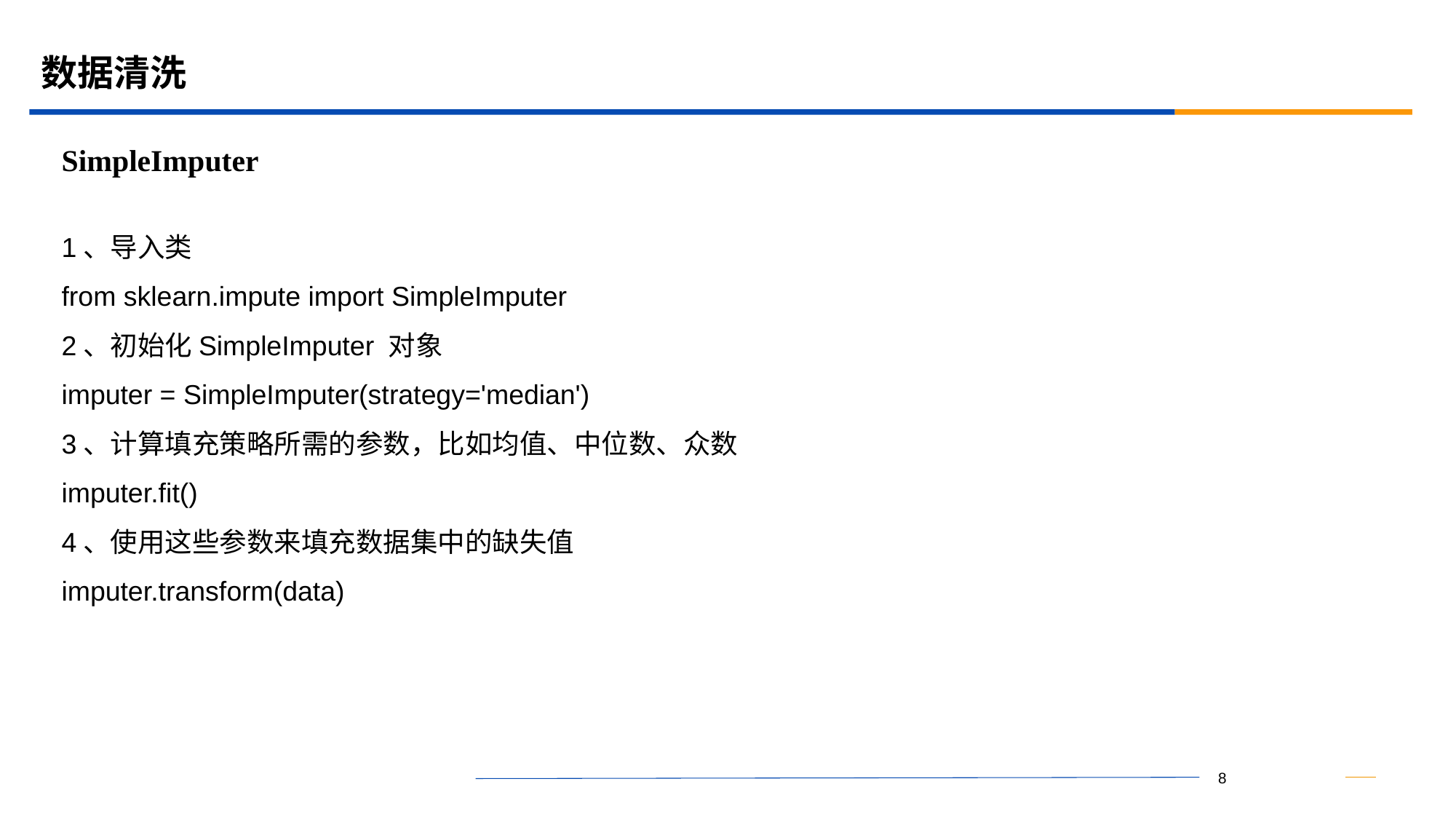

# 数据清洗
SimpleImputer
1、导入类
from sklearn.impute import SimpleImputer
2、初始化SimpleImputer 对象
imputer = SimpleImputer(strategy='median')
3、计算填充策略所需的参数，比如均值、中位数、众数
imputer.fit()
4、使用这些参数来填充数据集中的缺失值
imputer.transform(data)